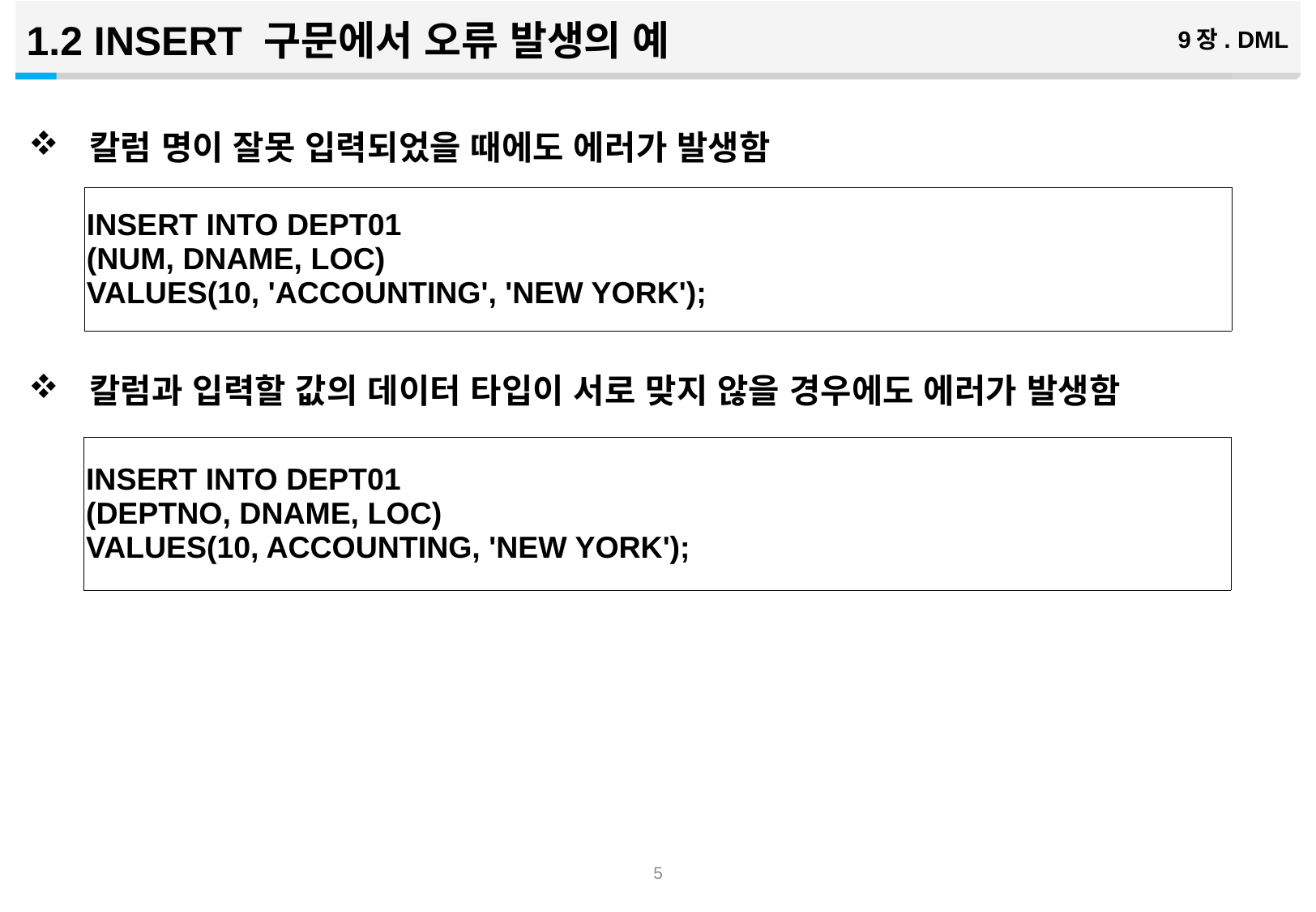

1.2 INSERT 구문에서 오류 발생의 예
9장. DML
칼럼 명이 잘못 입력되었을 때에도 에러가 발생함

칼럼과 입력할 값의 데이터 타입이 서로 맞지 않을 경우에도 에러가 발생함

| INSERT INTO DEPT01 (NUM, DNAME, LOC) VALUES(10, 'ACCOUNTING', 'NEW YORK'); |
| --- |
| INSERT INTO DEPT01 (DEPTNO, DNAME, LOC) VALUES(10, ACCOUNTING, 'NEW YORK'); |
| --- |
5